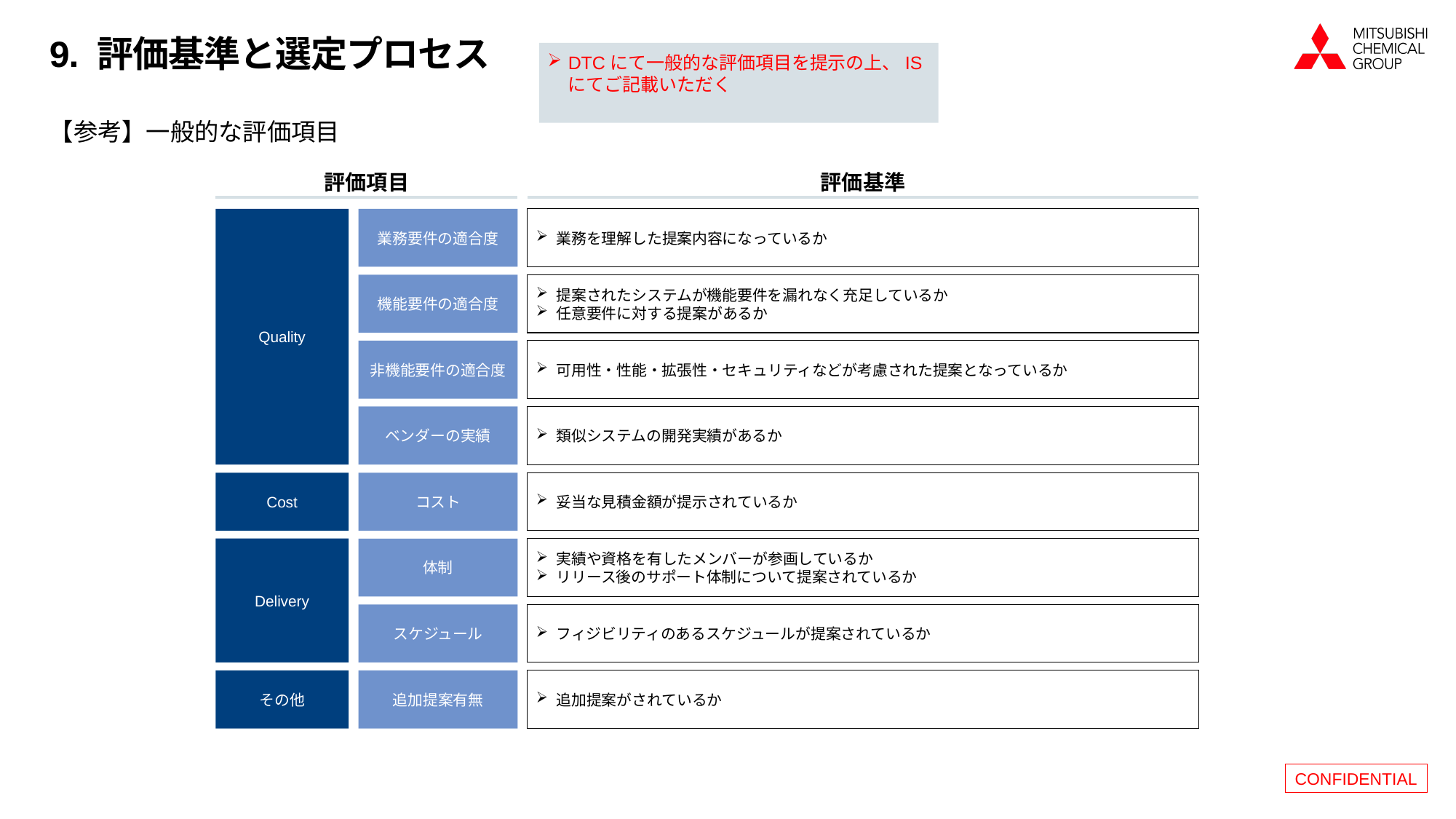

# 9. 評価基準と選定プロセス
DTCにて一般的な評価項目を提示の上、ISにてご記載いただく
【参考】一般的な評価項目
評価項目
評価基準
Quality
業務要件の適合度
業務を理解した提案内容になっているか
機能要件の適合度
提案されたシステムが機能要件を漏れなく充足しているか
任意要件に対する提案があるか
非機能要件の適合度
可用性・性能・拡張性・セキュリティなどが考慮された提案となっているか
ベンダーの実績
類似システムの開発実績があるか
コスト
妥当な見積金額が提示されているか
Cost
Delivery
体制
実績や資格を有したメンバーが参画しているか
リリース後のサポート体制について提案されているか
スケジュール
フィジビリティのあるスケジュールが提案されているか
その他
追加提案有無
追加提案がされているか